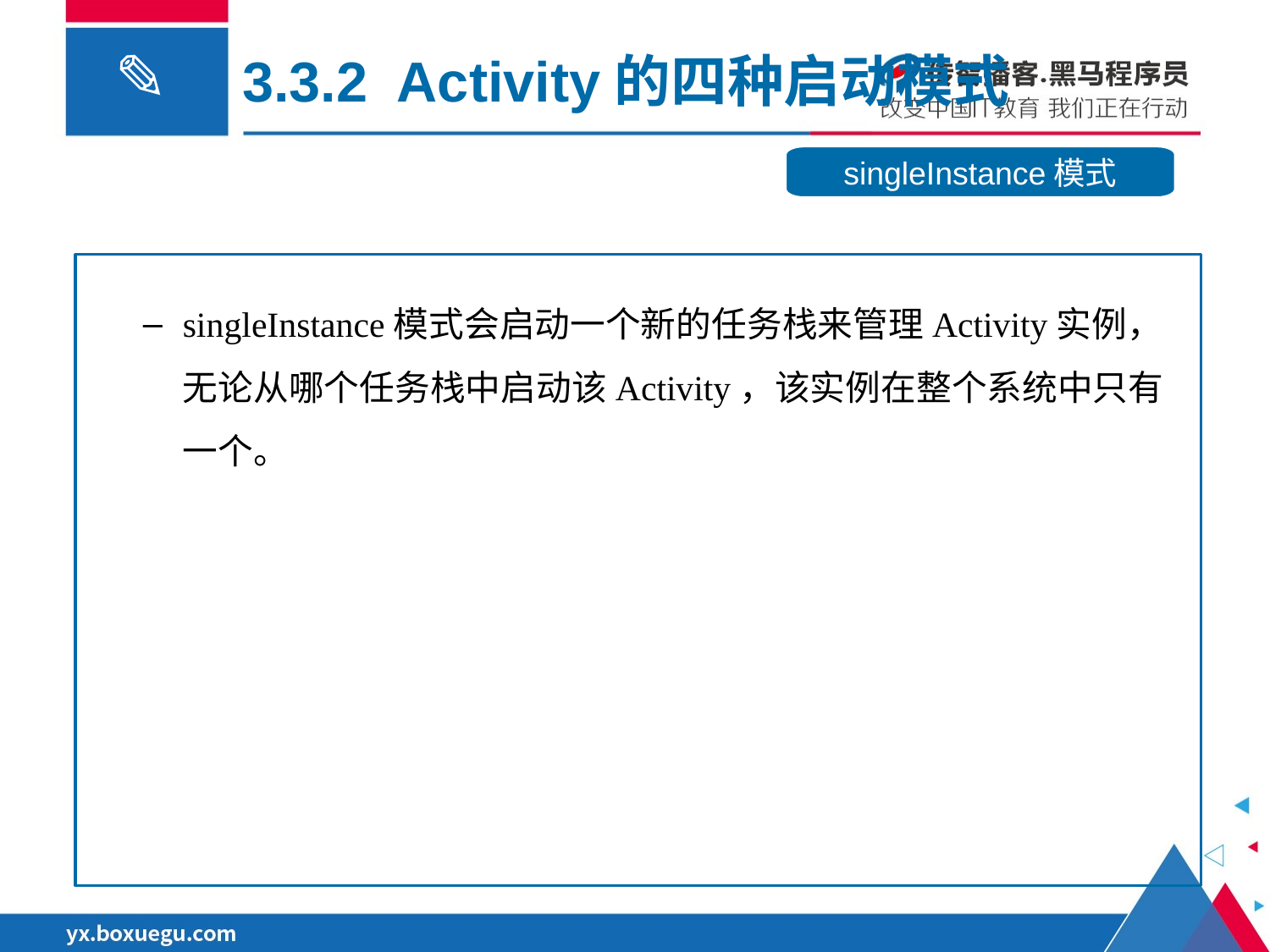

3.3.2  Activity的四种启动模式
singleInstance模式

singleInstance模式会启动一个新的任务栈来管理Activity实例，无论从哪个任务栈中启动该Activity，该实例在整个系统中只有一个。